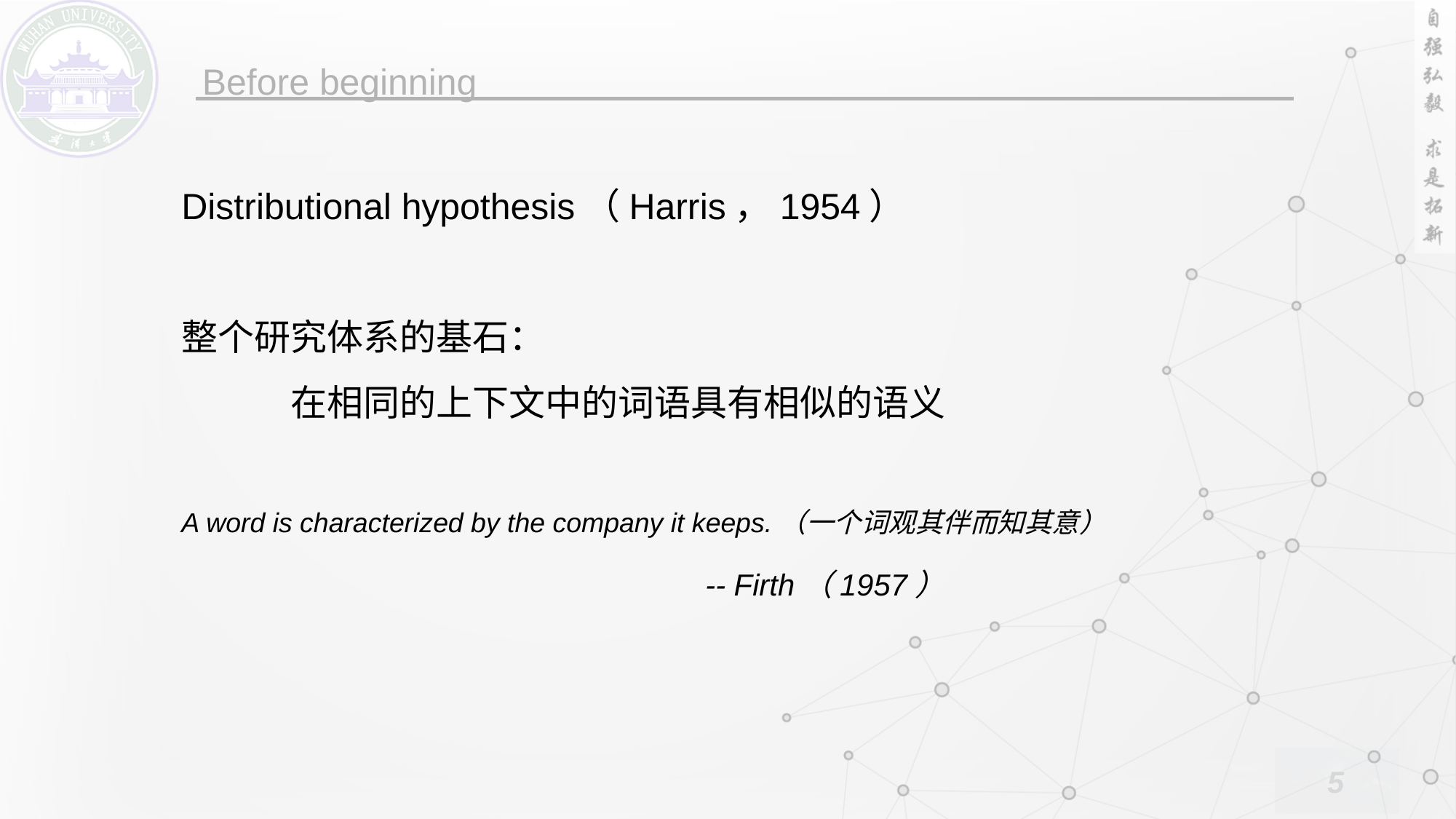

Distributional hypothesis（Harris，1954）

整个研究体系的基石：
	在相同的上下文中的词语具有相似的语义

A word is characterized by the company it keeps.（一个词观其伴而知其意）
				    -- Firth（1957）
5